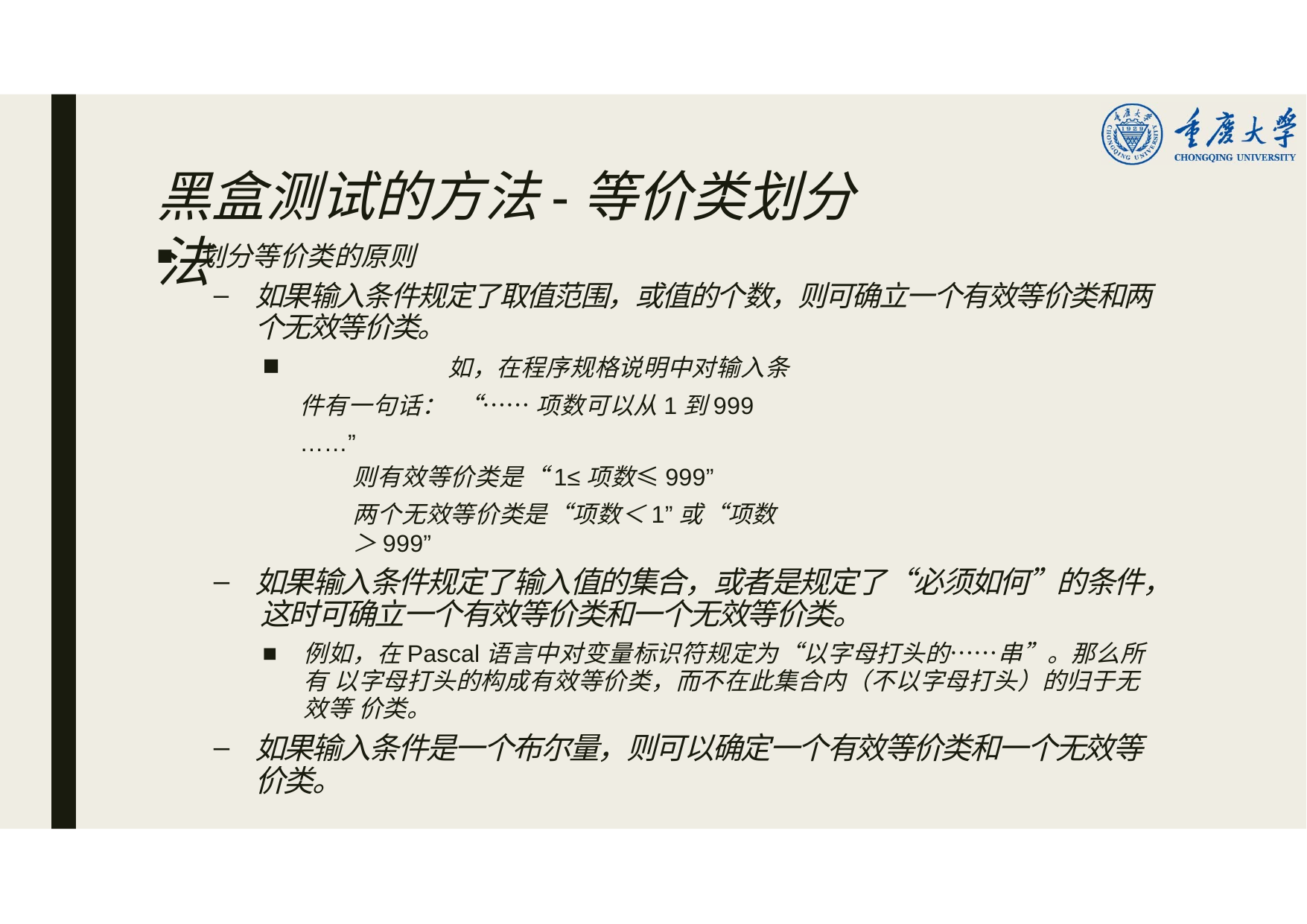

# 黑盒测试的方法-等价类划分法
划分等价类的原则
如果输入条件规定了取值范围，或值的个数，则可确立一个有效等价类和两 个无效等价类。
	如，在程序规格说明中对输入条件有一句话：  “…… 项数可以从1到999 ……”
则有效等价类是“1≤项数≤999”
两个无效等价类是“项数＜1”或“项数＞999”
如果输入条件规定了输入值的集合，或者是规定了“必须如何”的条件， 这时可确立一个有效等价类和一个无效等价类。
例如，在Pascal语言中对变量标识符规定为“以字母打头的……串”。那么所有 以字母打头的构成有效等价类，而不在此集合内（不以字母打头）的归于无效等 价类。
如果输入条件是一个布尔量，则可以确定一个有效等价类和一个无效等 价类。